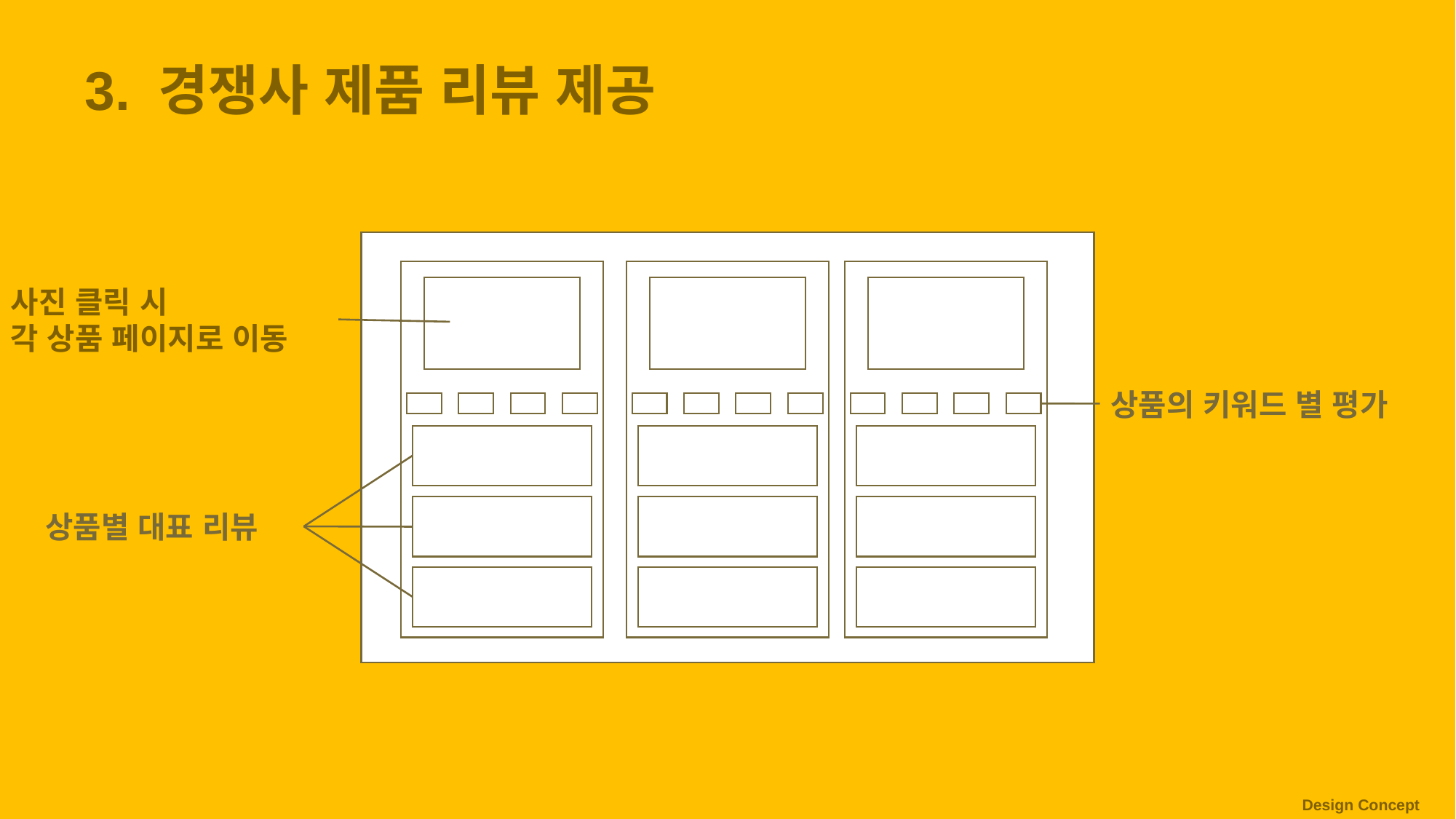

3. 경쟁사 제품 리뷰 제공

사진 클릭 시
각 상품 페이지로 이동
상품의 키워드 별 평가

상품별 대표 리뷰

# Design Concept